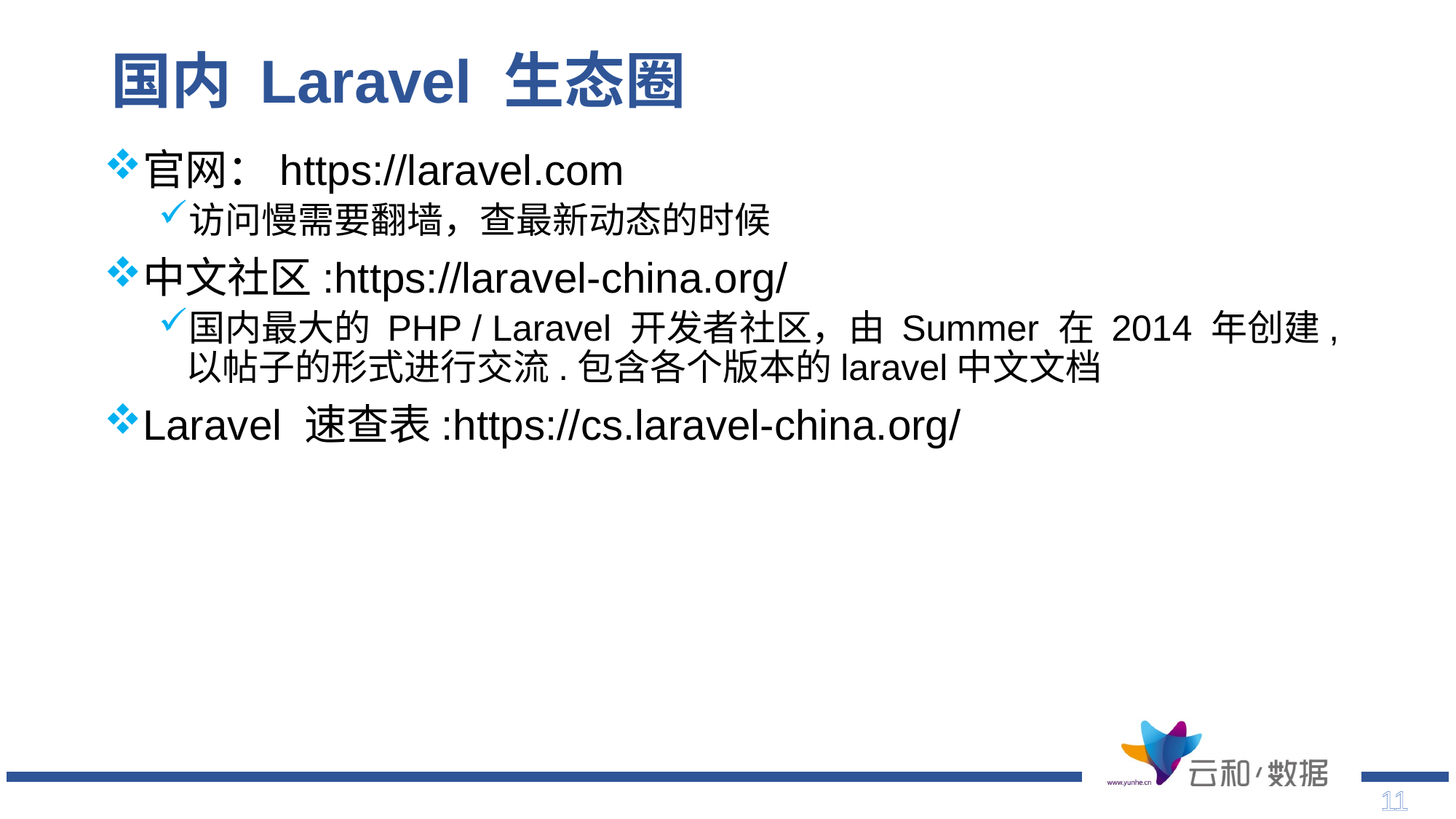

# 国内 Laravel 生态圈
官网：https://laravel.com
访问慢需要翻墙，查最新动态的时候
中文社区:https://laravel-china.org/
国内最大的 PHP / Laravel 开发者社区，由 Summer 在 2014 年创建,以帖子的形式进行交流.包含各个版本的laravel中文文档
Laravel 速查表:https://cs.laravel-china.org/